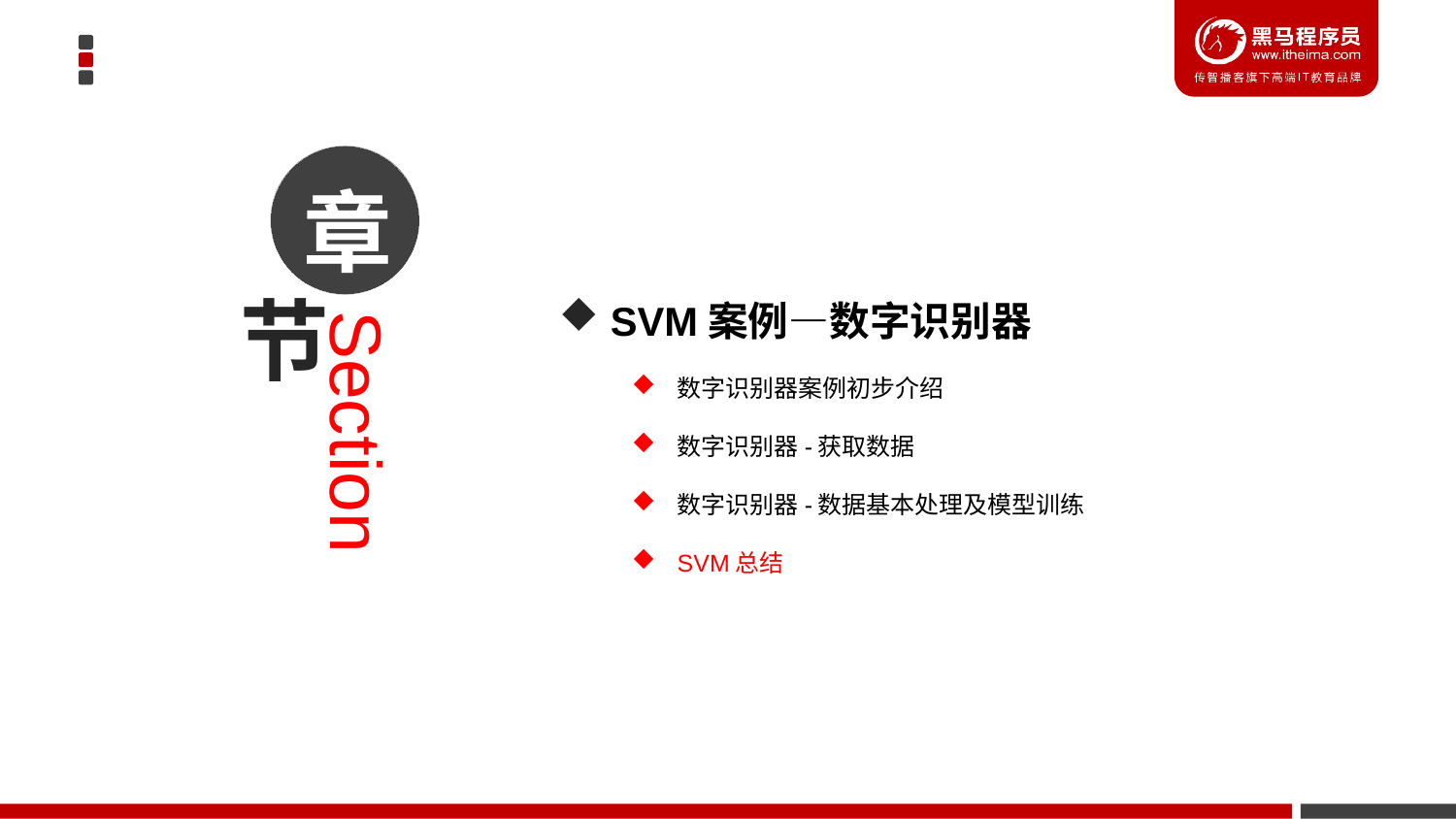

章
 SVM案例—数字识别器
数字识别器案例初步介绍
数字识别器-获取数据
数字识别器-数据基本处理及模型训练
SVM总结
节
Section